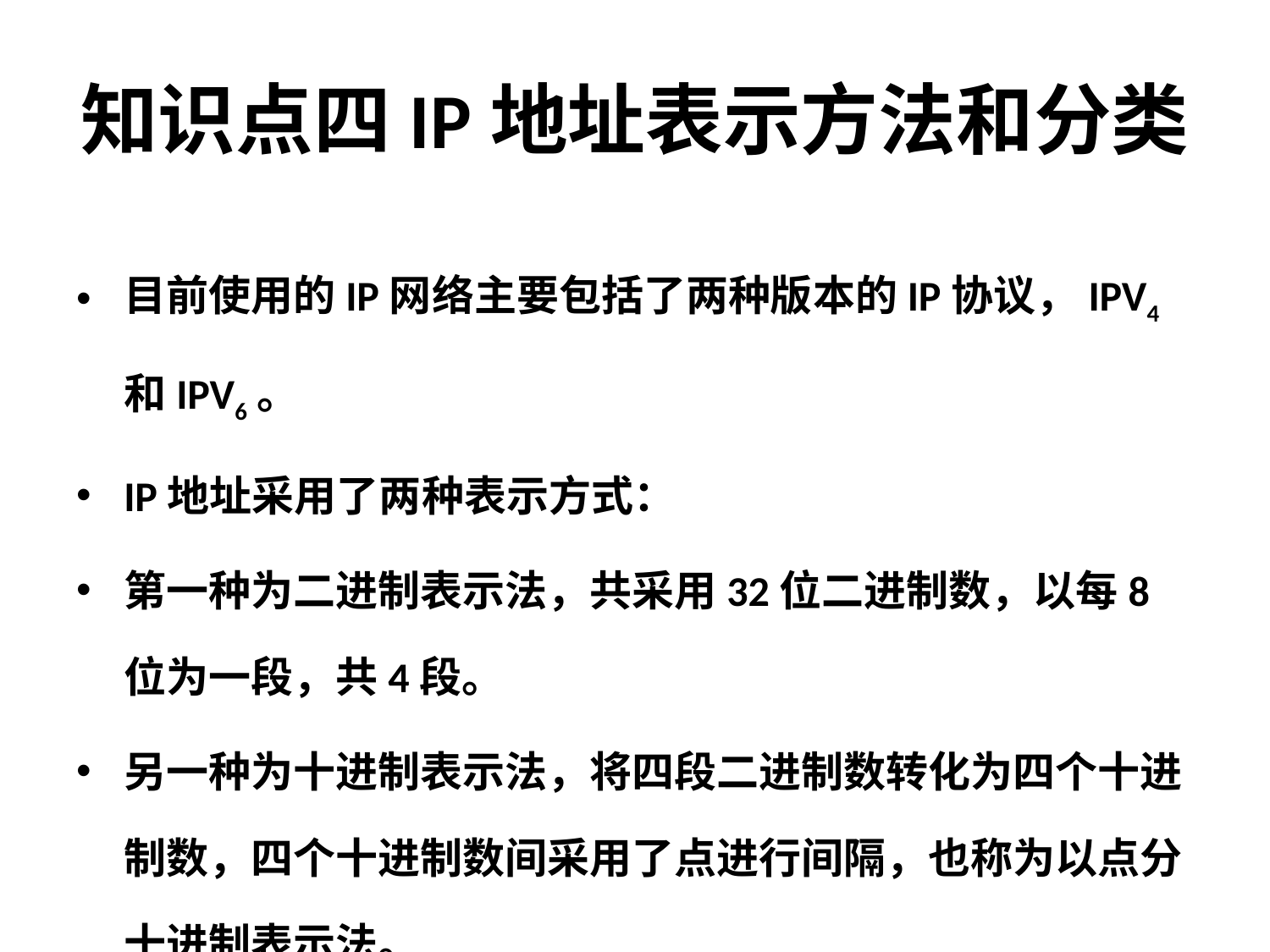

# 知识点四IP地址表示方法和分类
目前使用的IP网络主要包括了两种版本的IP协议，IPV4和IPV6。
IP地址采用了两种表示方式：
第一种为二进制表示法，共采用32位二进制数，以每8位为一段，共4段。
另一种为十进制表示法，将四段二进制数转化为四个十进制数，四个十进制数间采用了点进行间隔，也称为以点分十进制表示法。